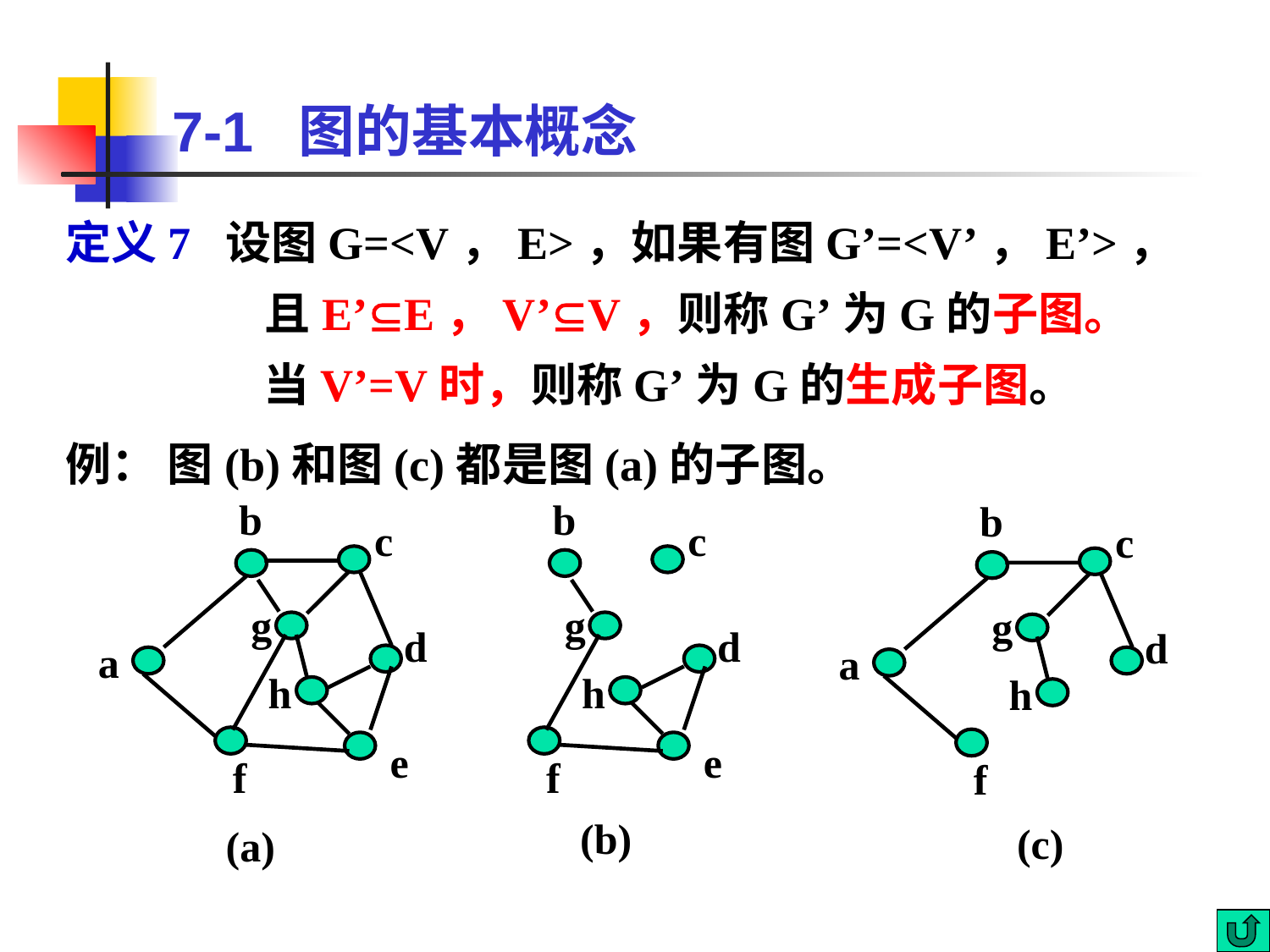

# 7-1  图的基本概念
定义7  设图G=<V，E>，如果有图G’=<V’，E’>，且E’⊆E，V’⊆V，则称G’为G的子图。
                  当V’=V时，则称G’为G的生成子图。
例： 图(b)和图(c)都是图(a)的子图。
b
c

g

a

h

e

f

(a)
d
b
c

g

d

h

e

f

(b)
b
c

g

d
a

h

f
   (c)
23